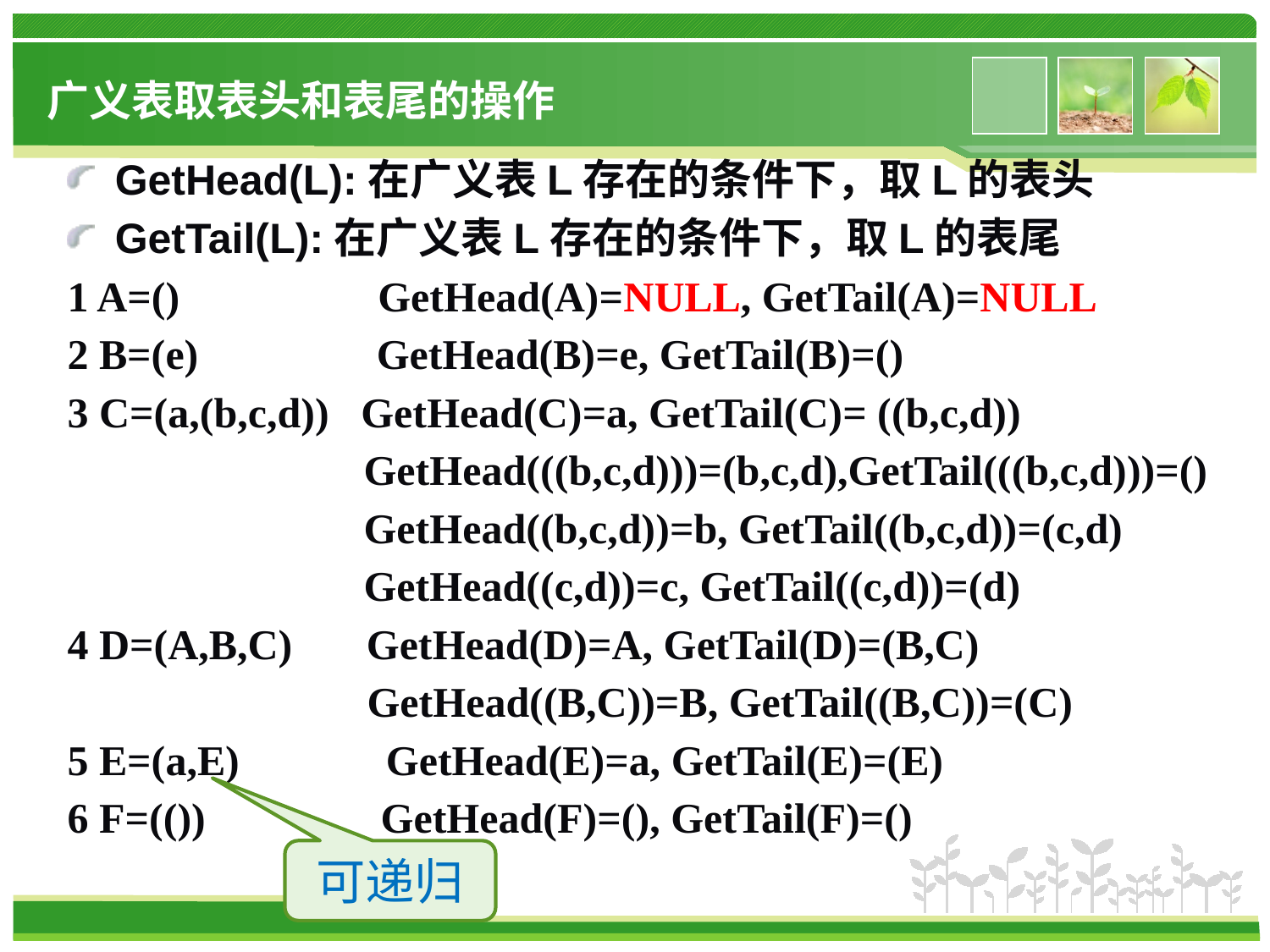

广义表取表头和表尾的操作
GetHead(L):在广义表L存在的条件下，取L的表头
GetTail(L):在广义表L存在的条件下，取L的表尾
1 A=()       　　  GetHead(A)=NULL, GetTail(A)=NULL
2 B=(e)      　　 GetHead(B)=e, GetTail(B)=()
3 C=(a,(b,c,d))   GetHead(C)=a, GetTail(C)= ((b,c,d))
                            GetHead(((b,c,d)))=(b,c,d),GetTail(((b,c,d)))=()
                            GetHead((b,c,d))=b, GetTail((b,c,d))=(c,d)
                            GetHead((c,d))=c, GetTail((c,d))=(d)
4 D=(A,B,C)       GetHead(D)=A, GetTail(D)=(B,C)
             　　　   GetHead((B,C))=B, GetTail((B,C))=(C)
5 E=(a,E)       　 GetHead(E)=a, GetTail(E)=(E)
6 F=(())       　    GetHead(F)=(), GetTail(F)=()

可递归